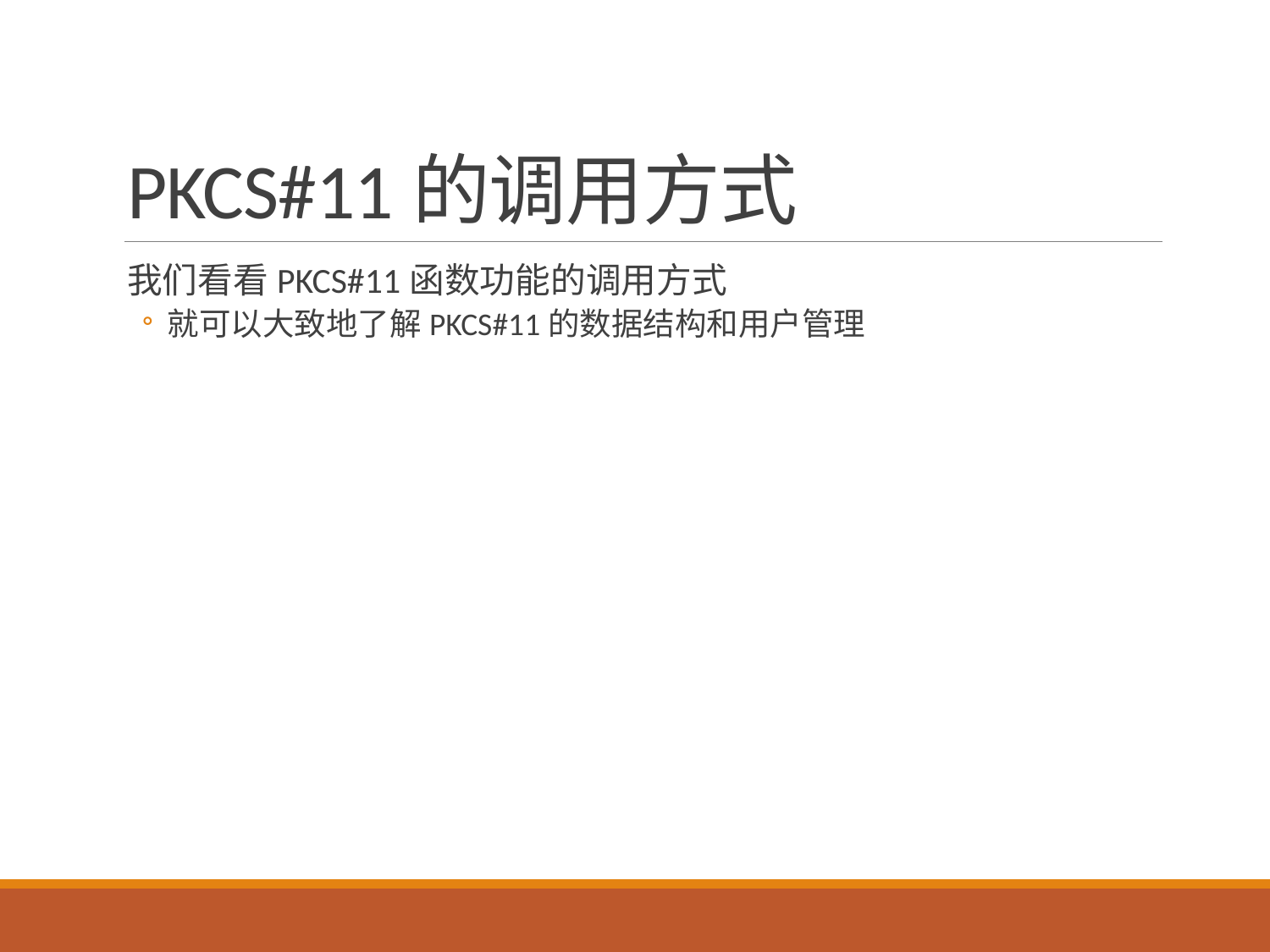

# PKCS#11的调用方式
我们看看PKCS#11函数功能的调用方式
就可以大致地了解PKCS#11的数据结构和用户管理
58